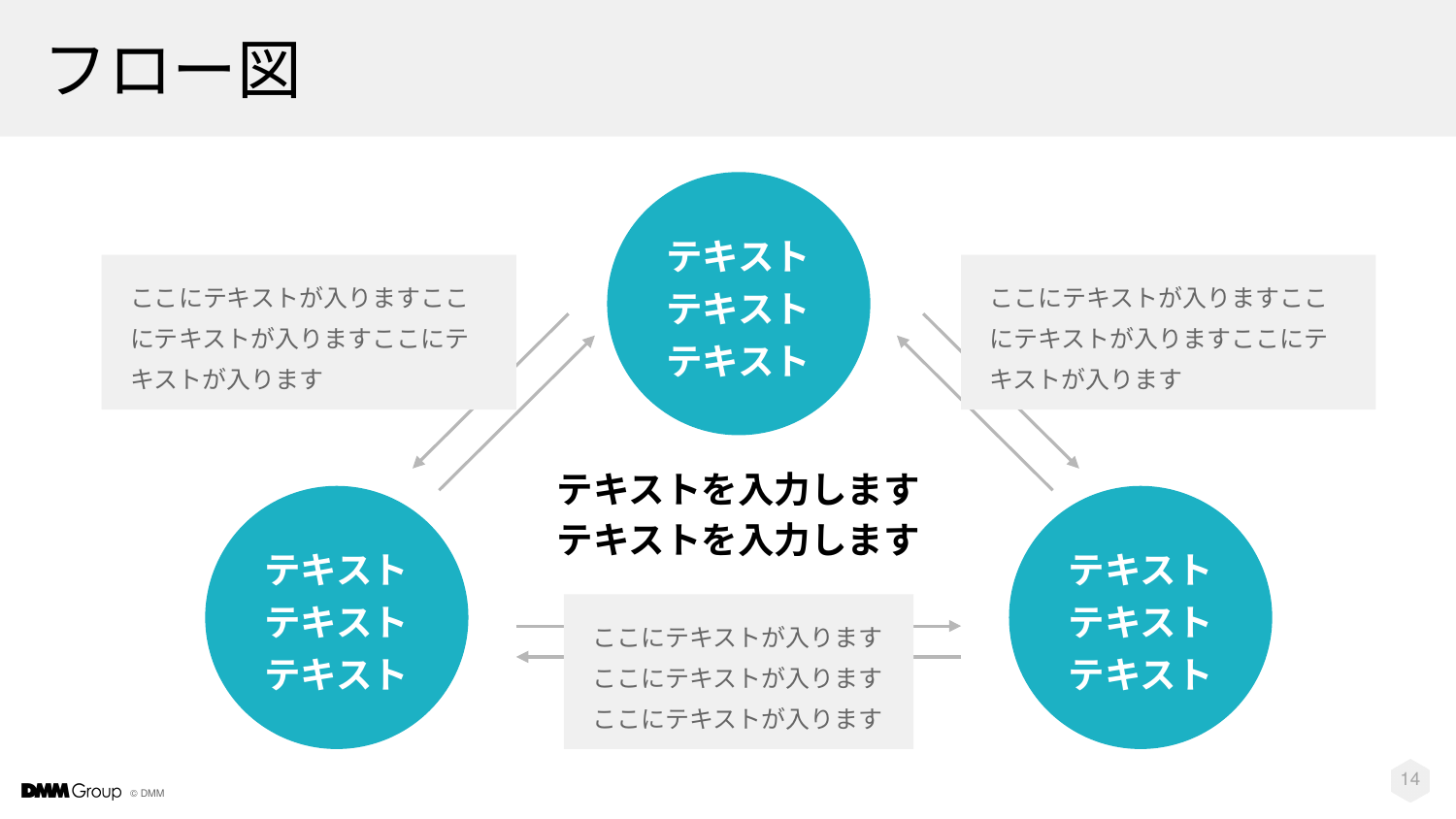

# フロー図
テキストテキストテキスト
ここにテキストが入りますここにテキストが入りますここにテキストが入ります
ここにテキストが入りますここにテキストが入りますここにテキストが入ります
テキストを入力しますテキストを入力します
テキストテキストテキスト
テキストテキストテキスト
ここにテキストが入りますここにテキストが入りますここにテキストが入ります
14